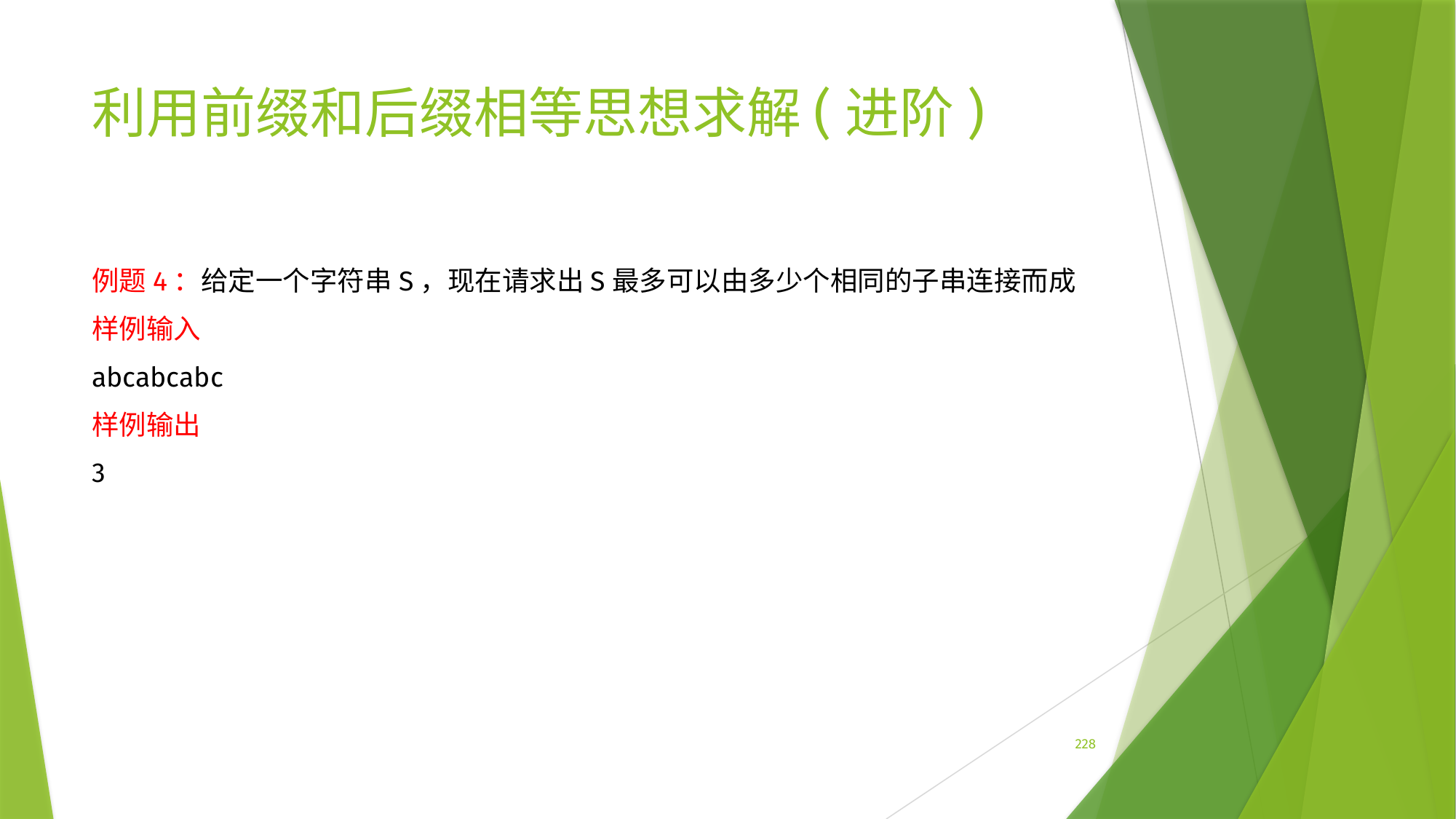

# 利用前缀和后缀相等思想求解(进阶)
例题4：给定一个字符串S，现在请求出S最多可以由多少个相同的子串连接而成
样例输入
abcabcabc
样例输出
3

228